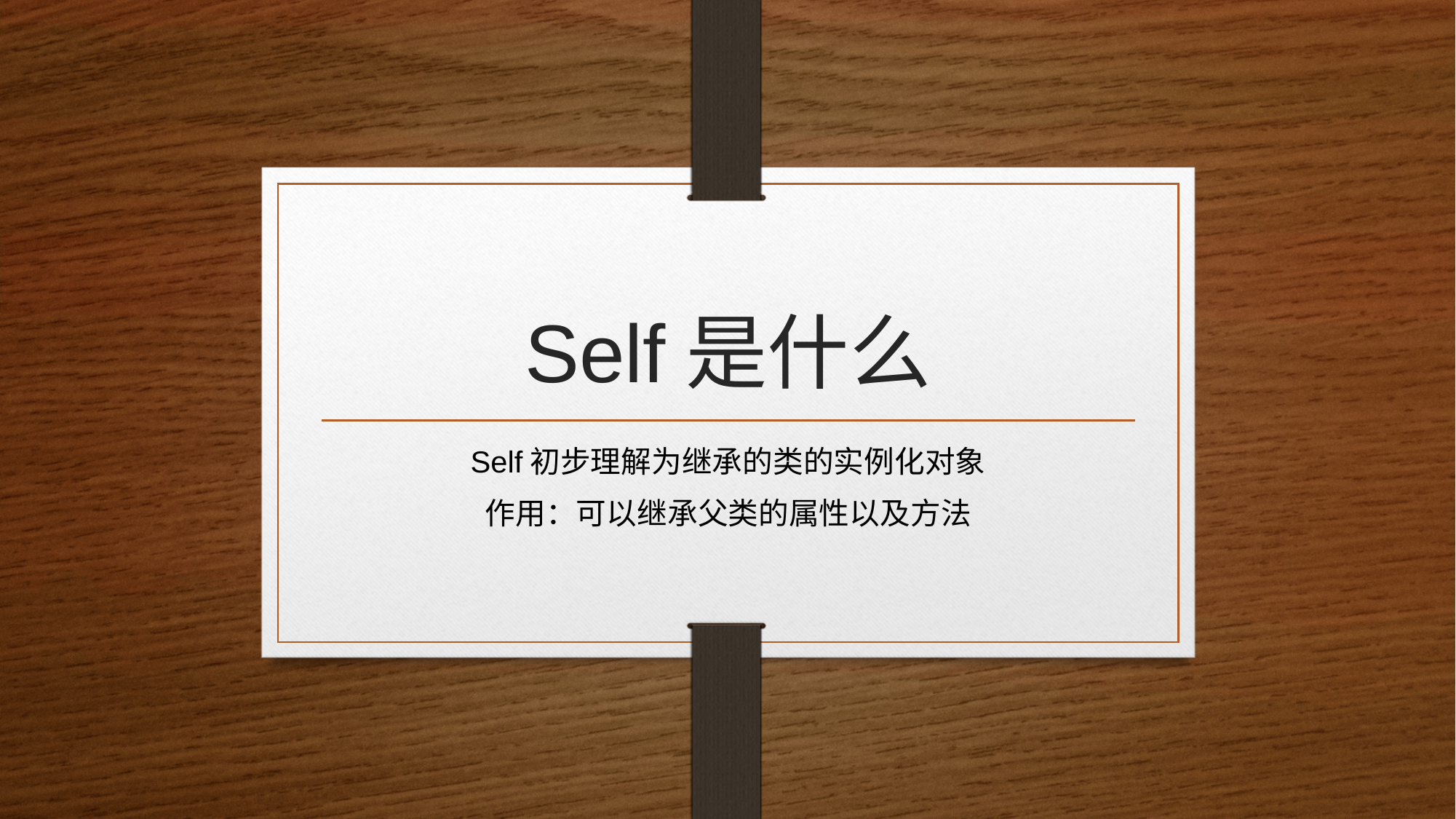

# Self是什么
Self初步理解为继承的类的实例化对象
作用：可以继承父类的属性以及方法